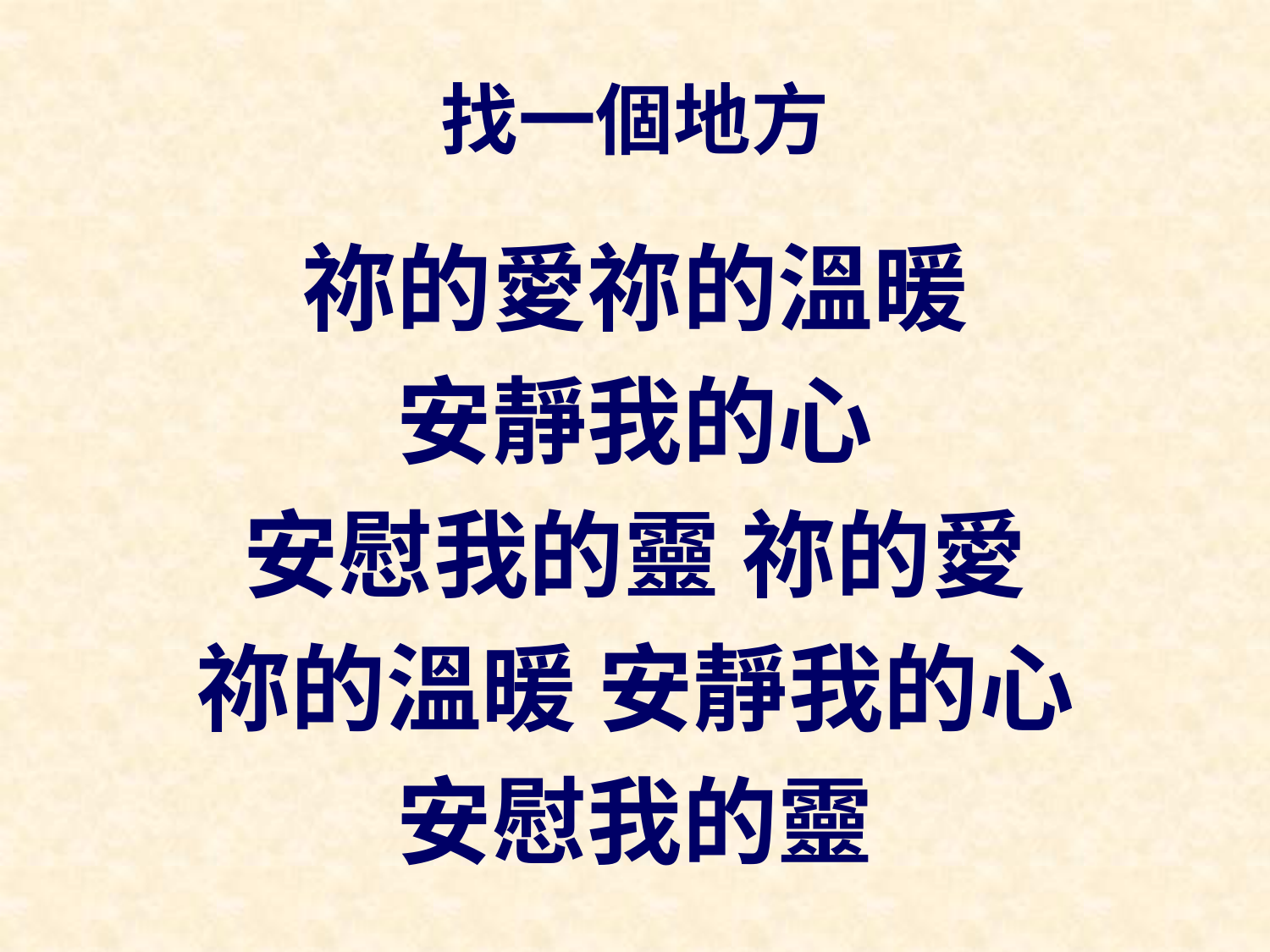

# 找一個地方
祢的愛祢的溫暖
安靜我的心
安慰我的靈 祢的愛
祢的溫暖 安靜我的心
安慰我的靈